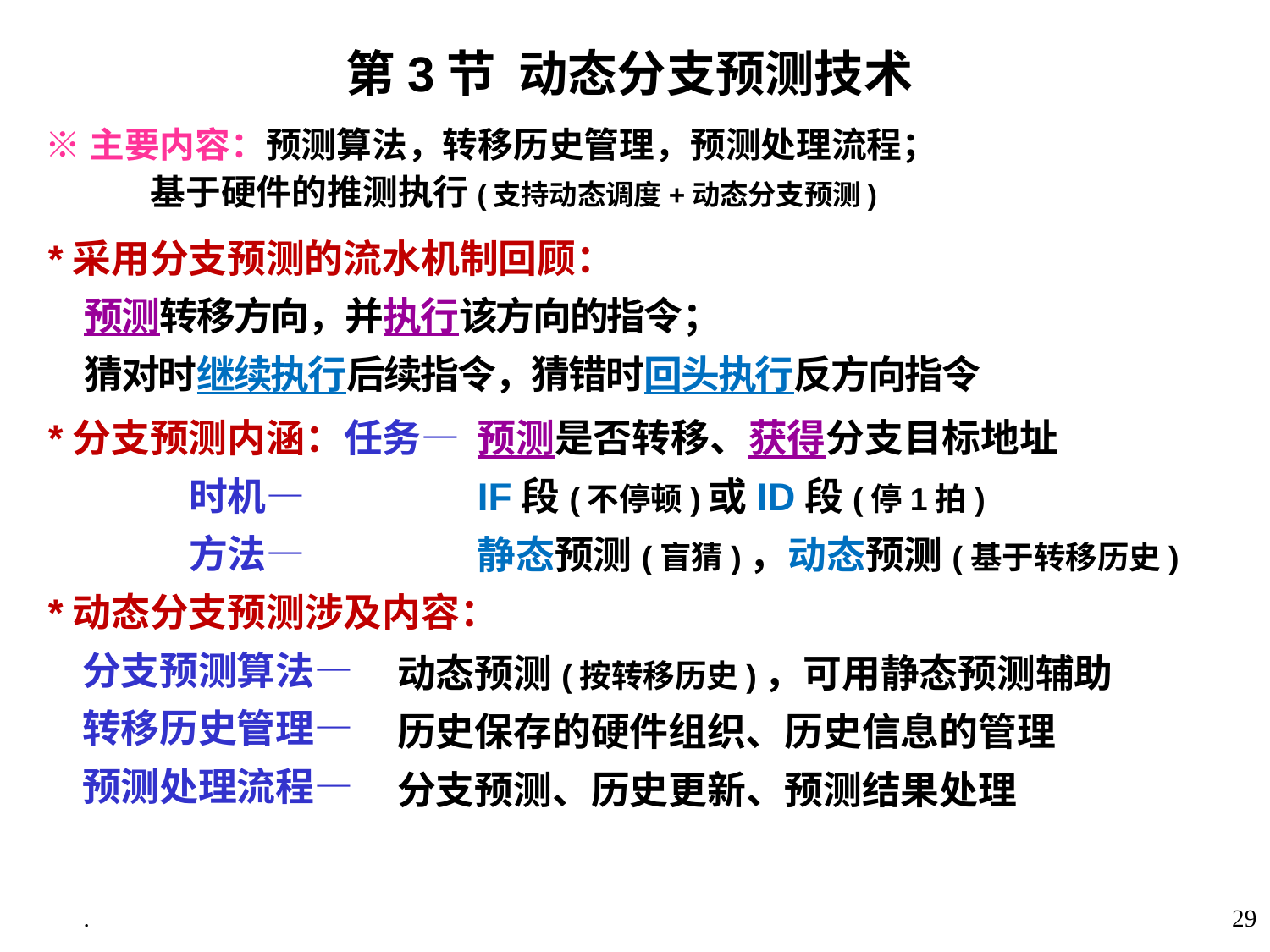

第3节  动态分支预测技术
 ※主要内容：预测算法，转移历史管理，预测处理流程；
             基于硬件的推测执行(支持动态调度+动态分支预测)
 *采用分支预测的流水机制回顾：
     预测转移方向，并执行该方向的指令；
     猜对时继续执行后续指令，猜错时回头执行反方向指令
 *分支预测内涵：任务—
                时机—
                方法—
 *动态分支预测涉及内容：
    分支预测算法—
    转移历史管理—
    预测处理流程—
预测是否转移、获得分支目标地址
IF段(不停顿)或ID段(停1拍)
静态预测(盲猜)，动态预测(基于转移历史)
动态预测(按转移历史)，可用静态预测辅助
历史保存的硬件组织、历史信息的管理
分支预测、历史更新、预测结果处理
.
29